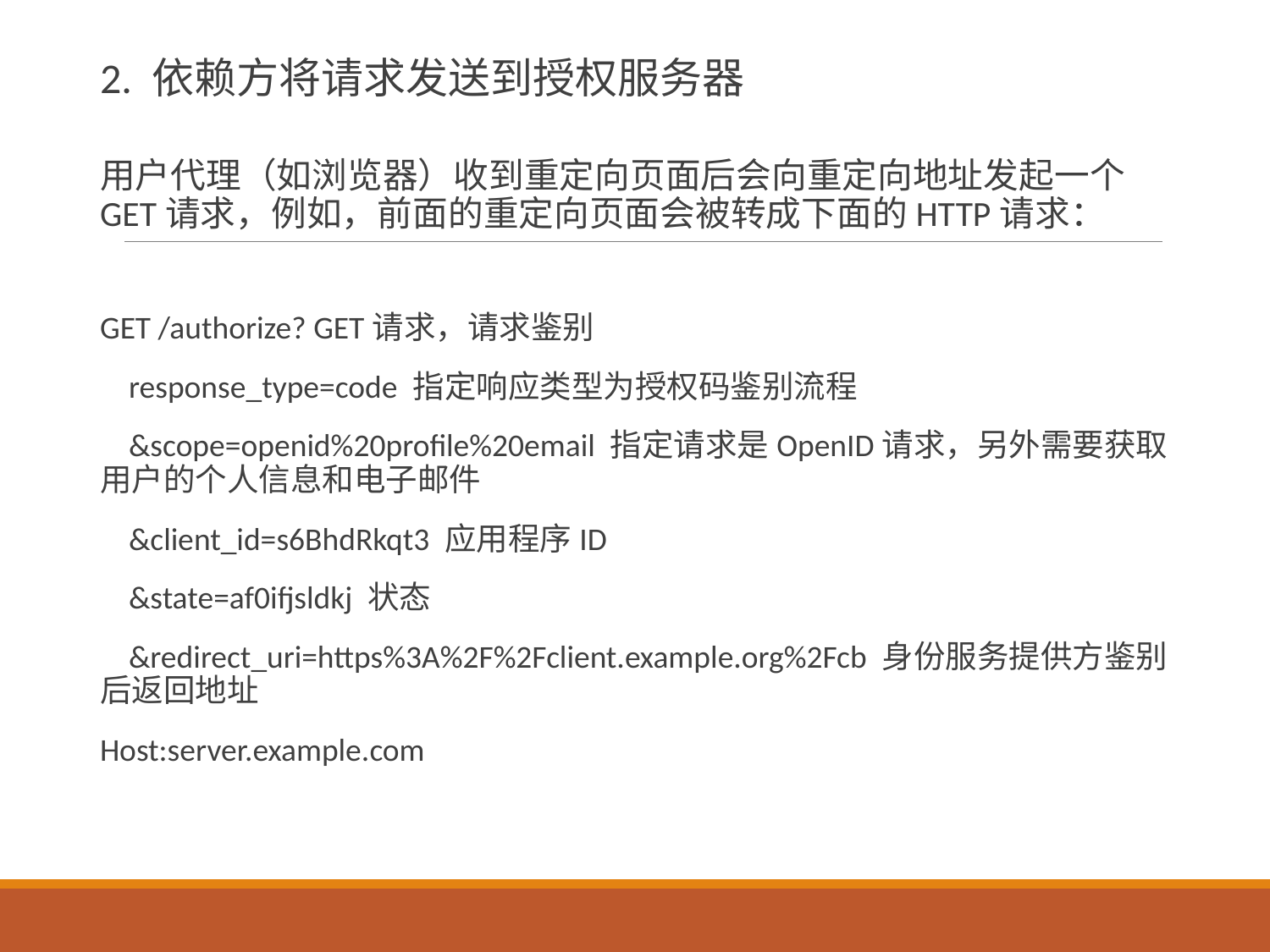

# 2. 依赖方将请求发送到授权服务器

用户代理（如浏览器）收到重定向页面后会向重定向地址发起一个GET请求，例如，前面的重定向页面会被转成下面的HTTP请求：

GET /authorize? GET请求，请求鉴别
    response_type=code 指定响应类型为授权码鉴别流程
    &scope=openid%20profile%20email 指定请求是OpenID请求，另外需要获取用户的个人信息和电子邮件
    &client_id=s6BhdRkqt3 应用程序ID
    &state=af0ifjsldkj 状态
    &redirect_uri=https%3A%2F%2Fclient.example.org%2Fcb 身份服务提供方鉴别后返回地址
Host:server.example.com